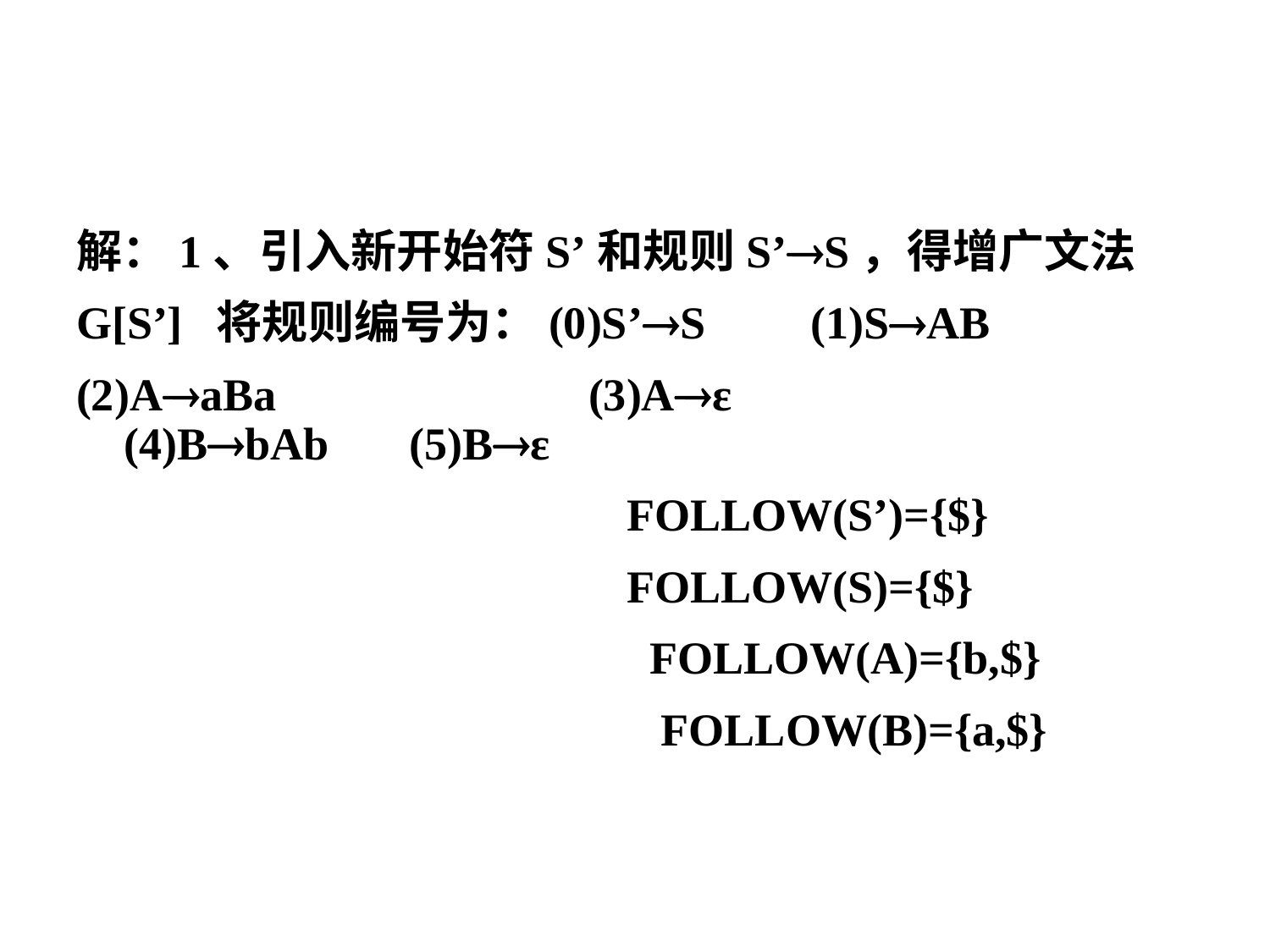

解：1、引入新开始符S’和规则S’→S，得增广文法G[S’]  将规则编号为：(0)S’→S	(1)S→AB	(2)A→aBa	(3)A→ε
(4)B→bAb	(5)B→ε
FOLLOW(S’)={$}
FOLLOW(S)={$}
FOLLOW(A)={b,$}
FOLLOW(B)={a,$}